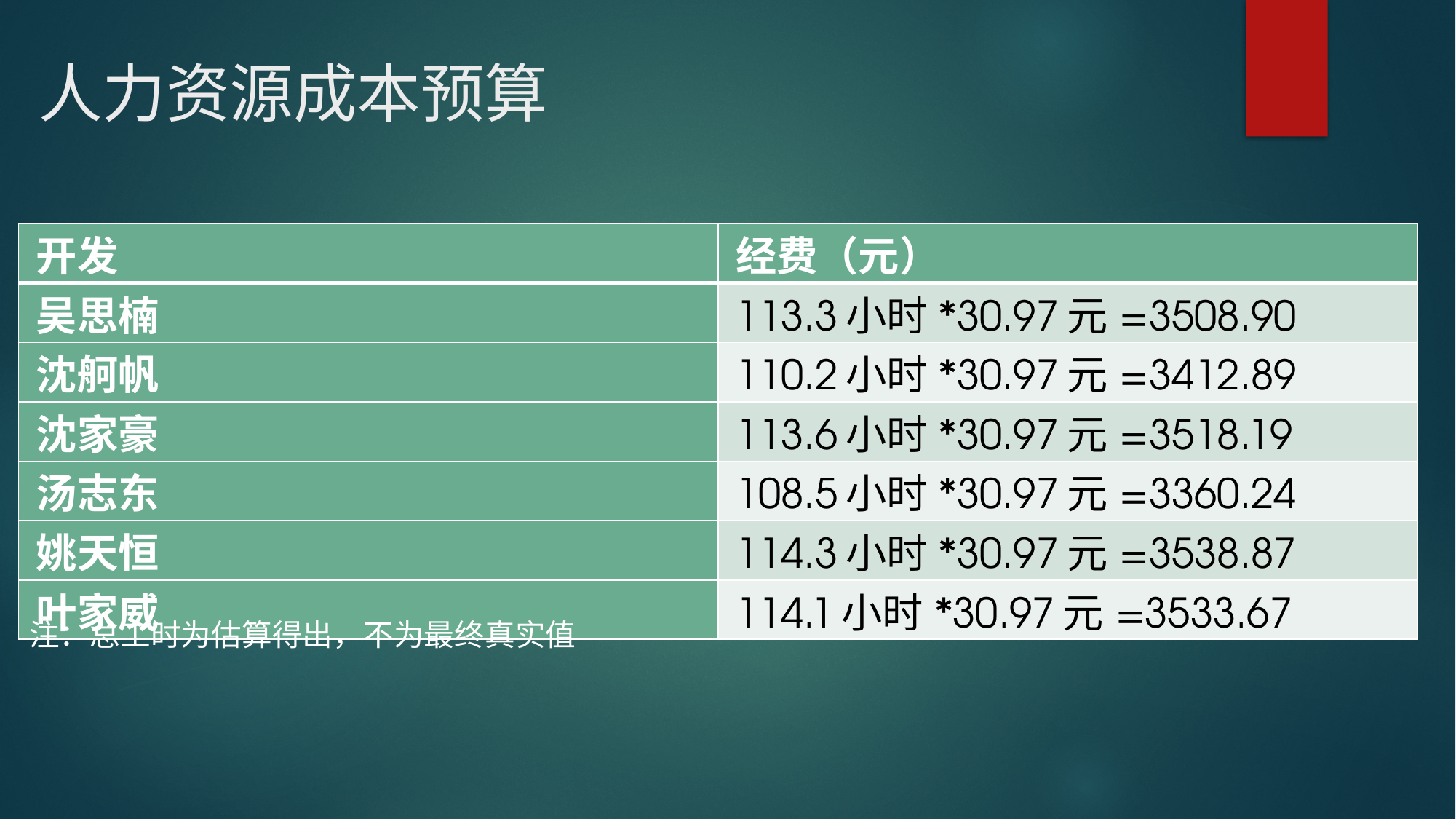

# 人力资源成本预算
| 开发 | 经费（元） |
| --- | --- |
| 吴思楠 | 113.3小时\*30.97元=3508.90 |
| 沈舸帆 | 110.2小时\*30.97元=3412.89 |
| 沈家豪 | 113.6小时\*30.97元=3518.19 |
| 汤志东 | 108.5小时\*30.97元=3360.24 |
| 姚天恒 | 114.3小时\*30.97元=3538.87 |
| 叶家威 | 114.1小时\*30.97元=3533.67 |
注：总工时为估算得出，不为最终真实值